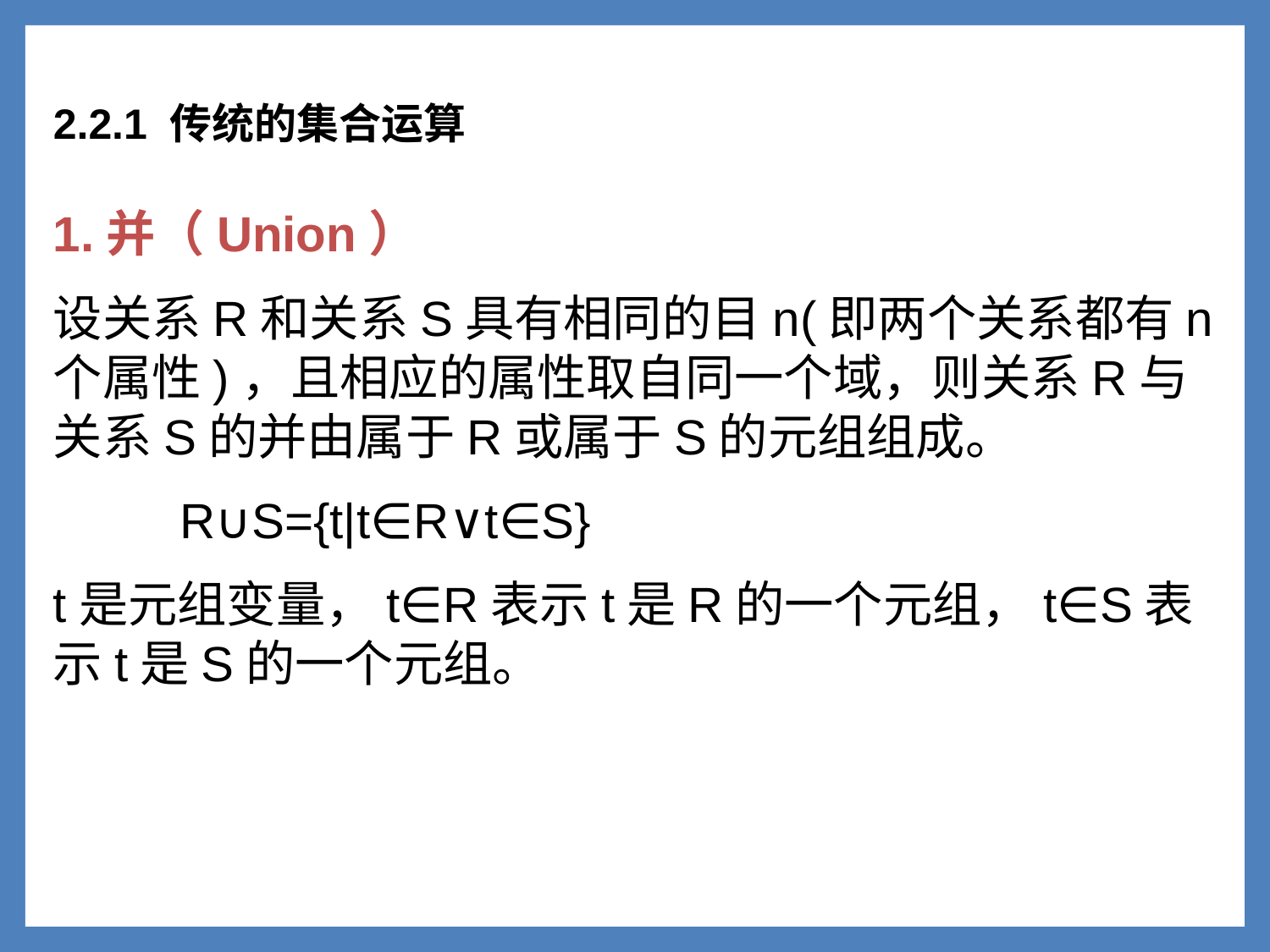

2.2.1 传统的集合运算

1.并（Union）
设关系R和关系S具有相同的目n(即两个关系都有n个属性)，且相应的属性取自同一个域，则关系R与关系S的并由属于R或属于S的元组组成。
	R∪S={t|t∈R∨t∈S}
t是元组变量，t∈R表示t是R的一个元组，t∈S表示t是S的一个元组。
1